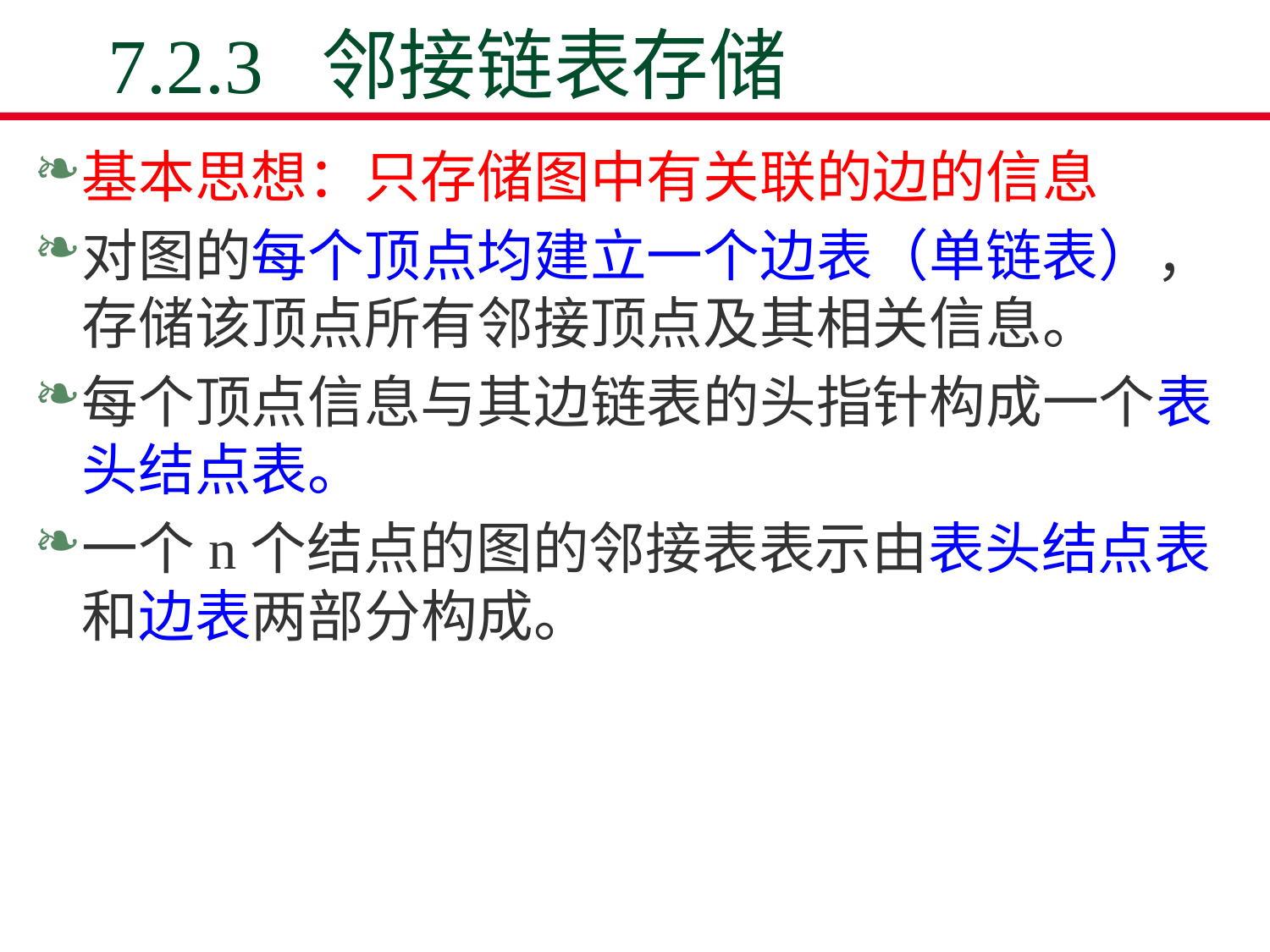

# 7.2.3  邻接链表存储
基本思想：只存储图中有关联的边的信息
对图的每个顶点均建立一个边表（单链表），存储该顶点所有邻接顶点及其相关信息。
每个顶点信息与其边链表的头指针构成一个表头结点表。
一个n个结点的图的邻接表表示由表头结点表和边表两部分构成。